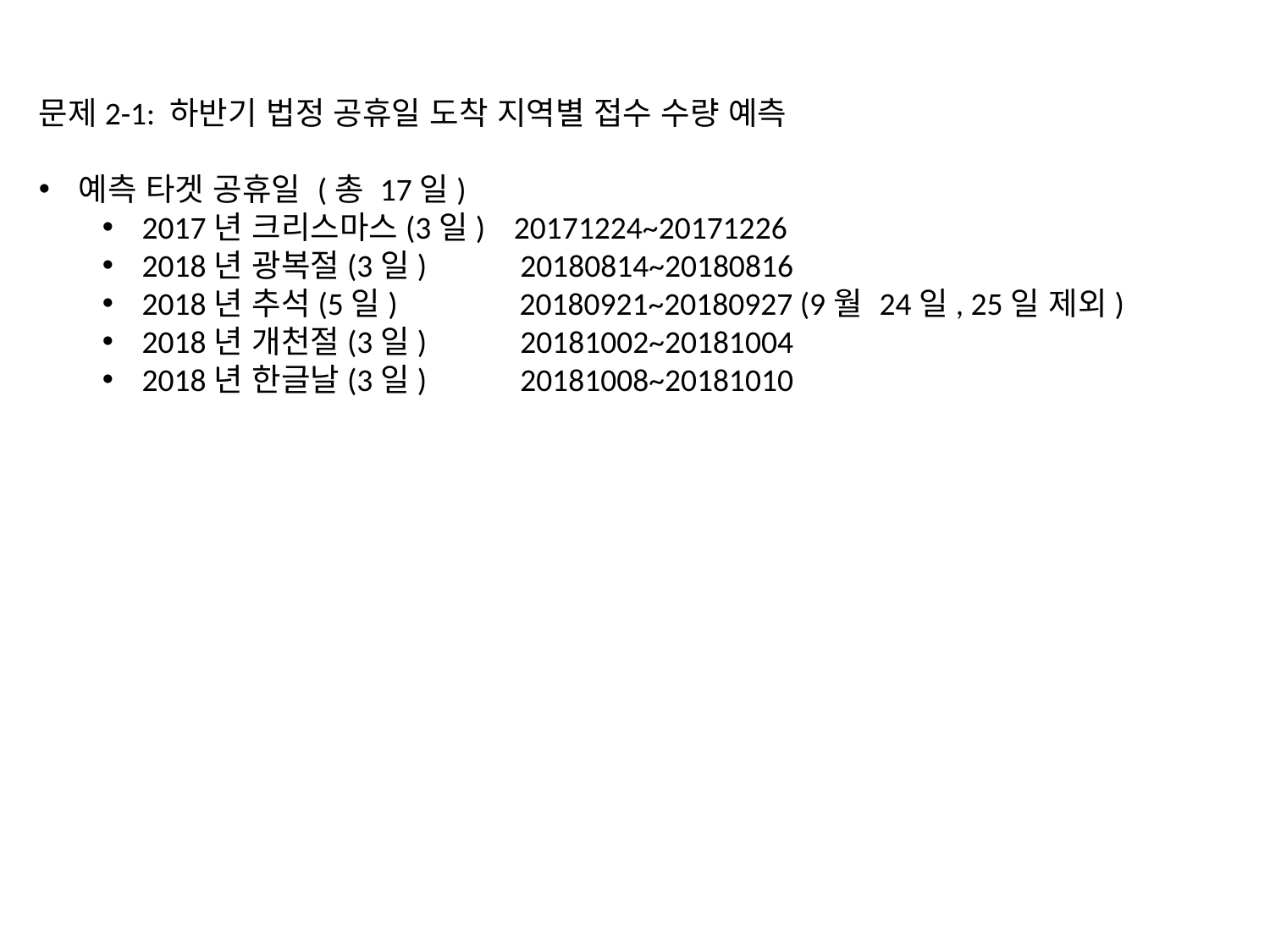

문제2-1: 하반기 법정 공휴일 도착 지역별 접수 수량 예측

예측 타겟 공휴일 (총 17일)
2017년 크리스마스(3일)    20171224~20171226
2018년 광복절(3일)             20180814~20180816
2018년 추석(5일)                 20180921~20180927 (9월 24일, 25일 제외)
2018년 개천절(3일)             20181002~20181004
2018년 한글날(3일)             20181008~20181010